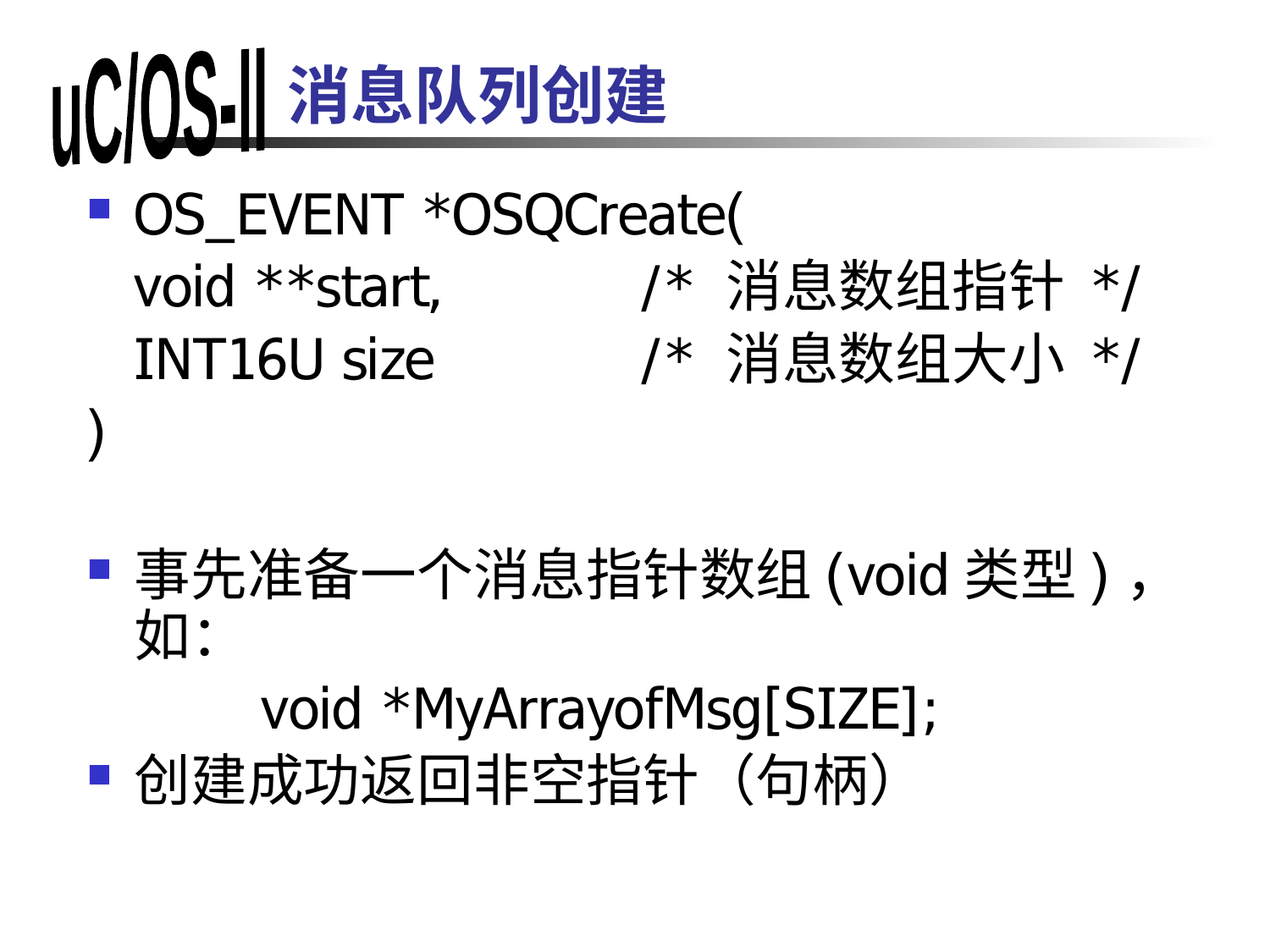

# 消息队列创建
OS_EVENT *OSQCreate(
	void **start,		/* 消息数组指针 */
	INT16U size		/* 消息数组大小 */
)

事先准备一个消息指针数组(void类型)，如：
		void *MyArrayofMsg[SIZE];
创建成功返回非空指针（句柄）